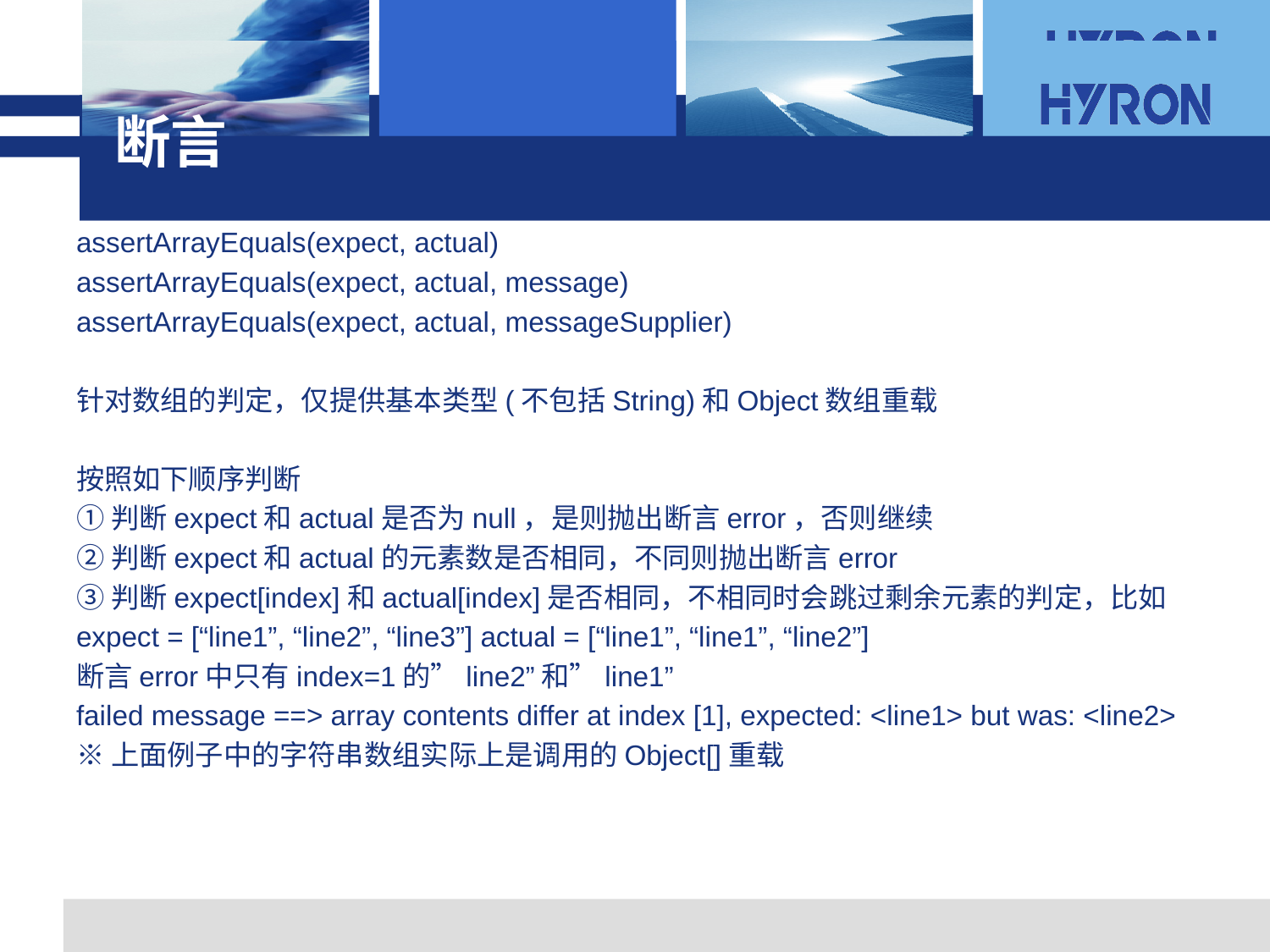

# 断言
assertArrayEquals(expect, actual)
assertArrayEquals(expect, actual, message)
assertArrayEquals(expect, actual, messageSupplier)

针对数组的判定，仅提供基本类型(不包括String)和Object数组重载

按照如下顺序判断
①判断expect和actual是否为null，是则抛出断言error，否则继续
②判断expect和actual的元素数是否相同，不同则抛出断言error
③判断expect[index]和actual[index]是否相同，不相同时会跳过剩余元素的判定，比如
expect = [“line1”, “line2”, “line3”] actual = [“line1”, “line1”, “line2”]
断言error中只有index=1的”line2”和”line1”
failed message ==> array contents differ at index [1], expected: <line1> but was: <line2>
※上面例子中的字符串数组实际上是调用的Object[]重载